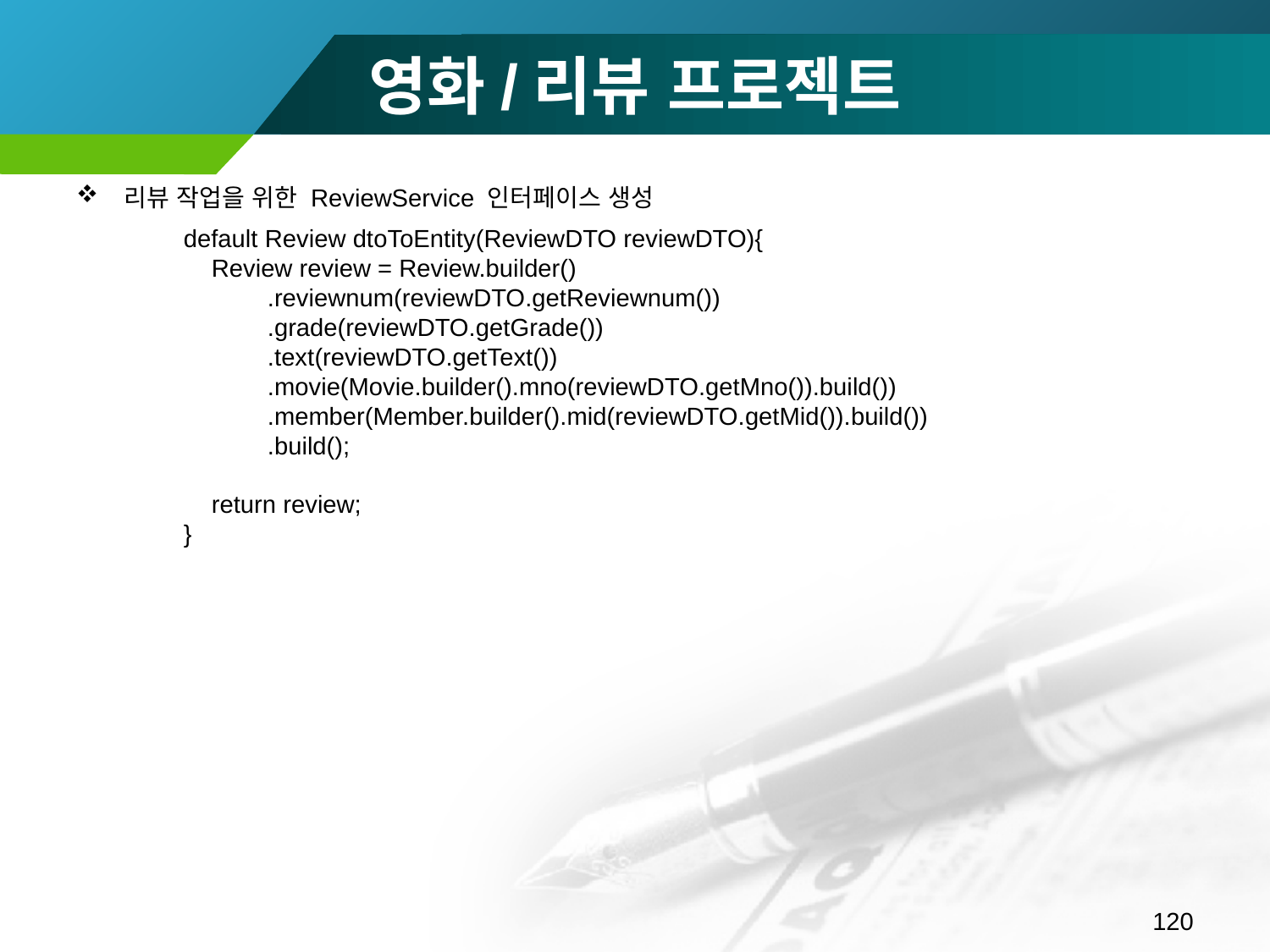

# 영화/리뷰 프로젝트
리뷰 작업을 위한 ReviewService 인터페이스 생성
    default Review dtoToEntity(ReviewDTO reviewDTO){
        Review review = Review.builder()
                .reviewnum(reviewDTO.getReviewnum())
                .grade(reviewDTO.getGrade())
                .text(reviewDTO.getText())
                .movie(Movie.builder().mno(reviewDTO.getMno()).build())
                .member(Member.builder().mid(reviewDTO.getMid()).build())
                .build();

        return review;
    }

120